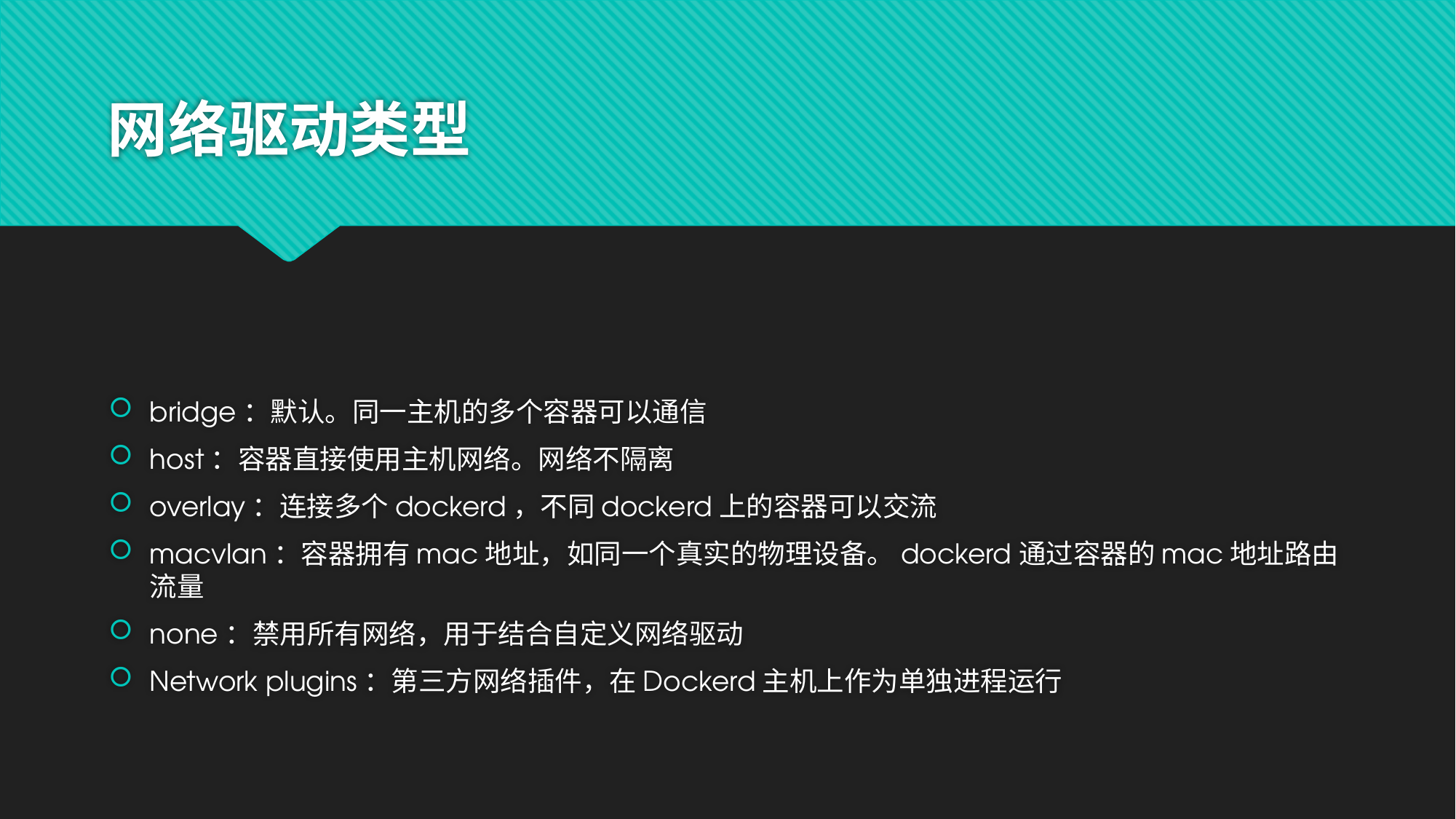

# 网络驱动类型

bridge：默认。同一主机的多个容器可以通信
host：容器直接使用主机网络。网络不隔离
overlay：连接多个dockerd，不同dockerd上的容器可以交流
macvlan：容器拥有mac地址，如同一个真实的物理设备。dockerd通过容器的mac地址路由流量
none：禁用所有网络，用于结合自定义网络驱动
Network plugins：第三方网络插件，在Dockerd主机上作为单独进程运行